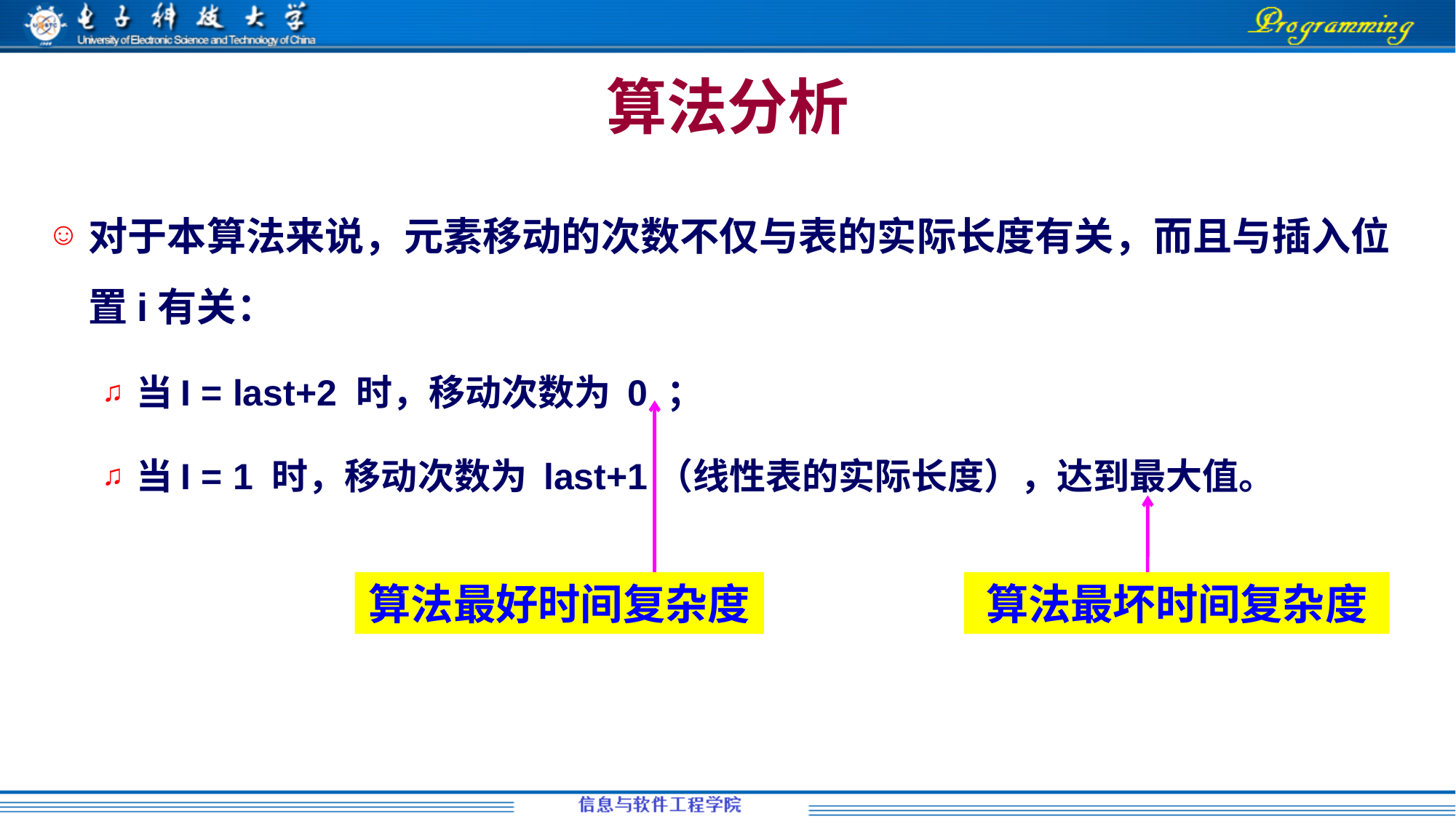

# 算法分析
对于本算法来说，元素移动的次数不仅与表的实际长度有关，而且与插入位置i有关：
当I = last+2 时，移动次数为 0 ；
当I = 1 时，移动次数为 last+1（线性表的实际长度），达到最大值。

算法最坏时间复杂度
算法最好时间复杂度